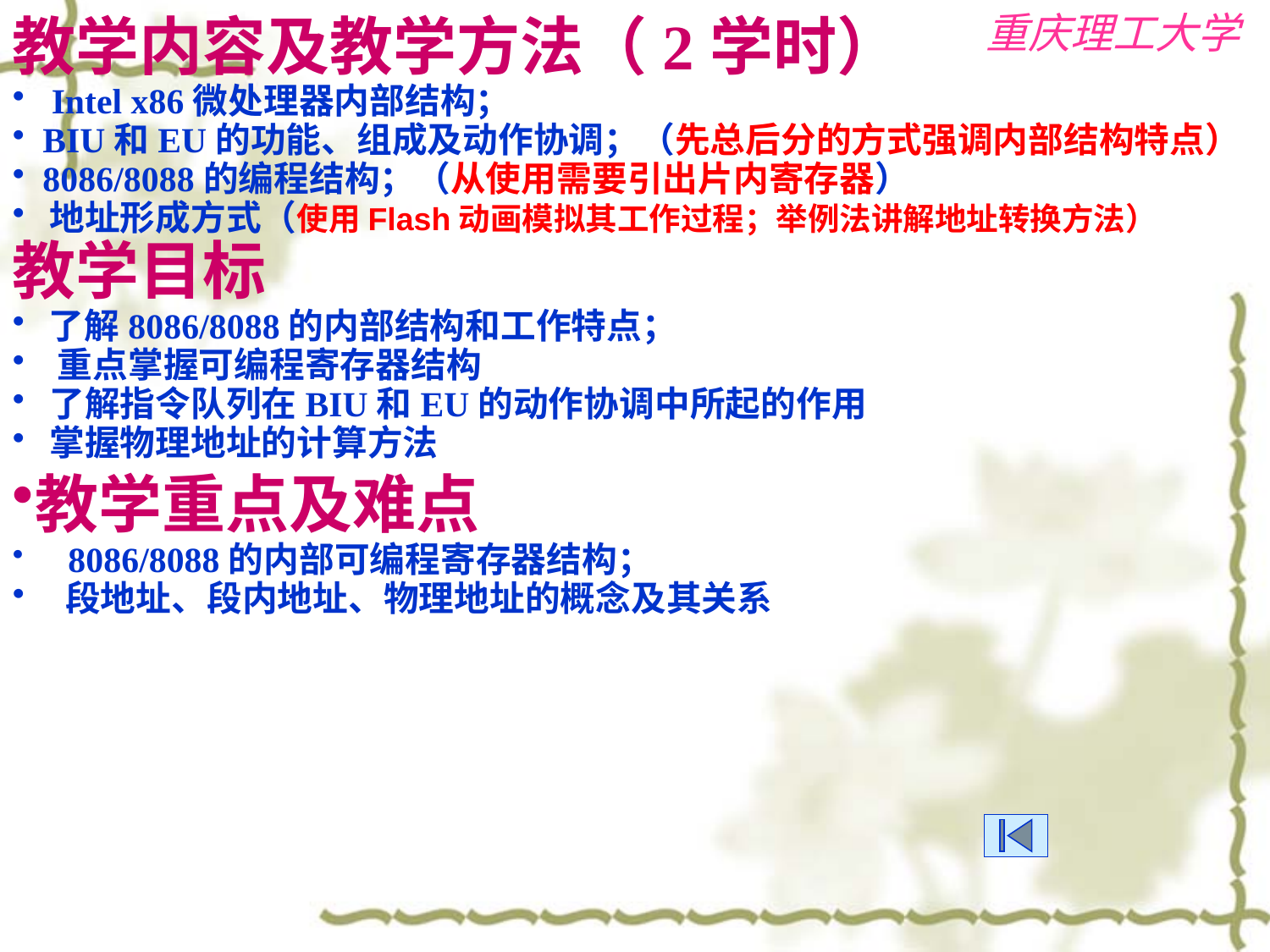

教学内容及教学方法（2学时）
   Intel x86微处理器内部结构；
  BIU和EU的功能、组成及动作协调；（先总后分的方式强调内部结构特点）
  8086/8088的编程结构；（从使用需要引出片内寄存器）
  地址形成方式（使用Flash动画模拟其工作过程；举例法讲解地址转换方法）
教学目标
  了解8086/8088的内部结构和工作特点；
   重点掌握可编程寄存器结构
  了解指令队列在BIU和EU的动作协调中所起的作用
  掌握物理地址的计算方法
教学重点及难点
     8086/8088的内部可编程寄存器结构；
    段地址、段内地址、物理地址的概念及其关系